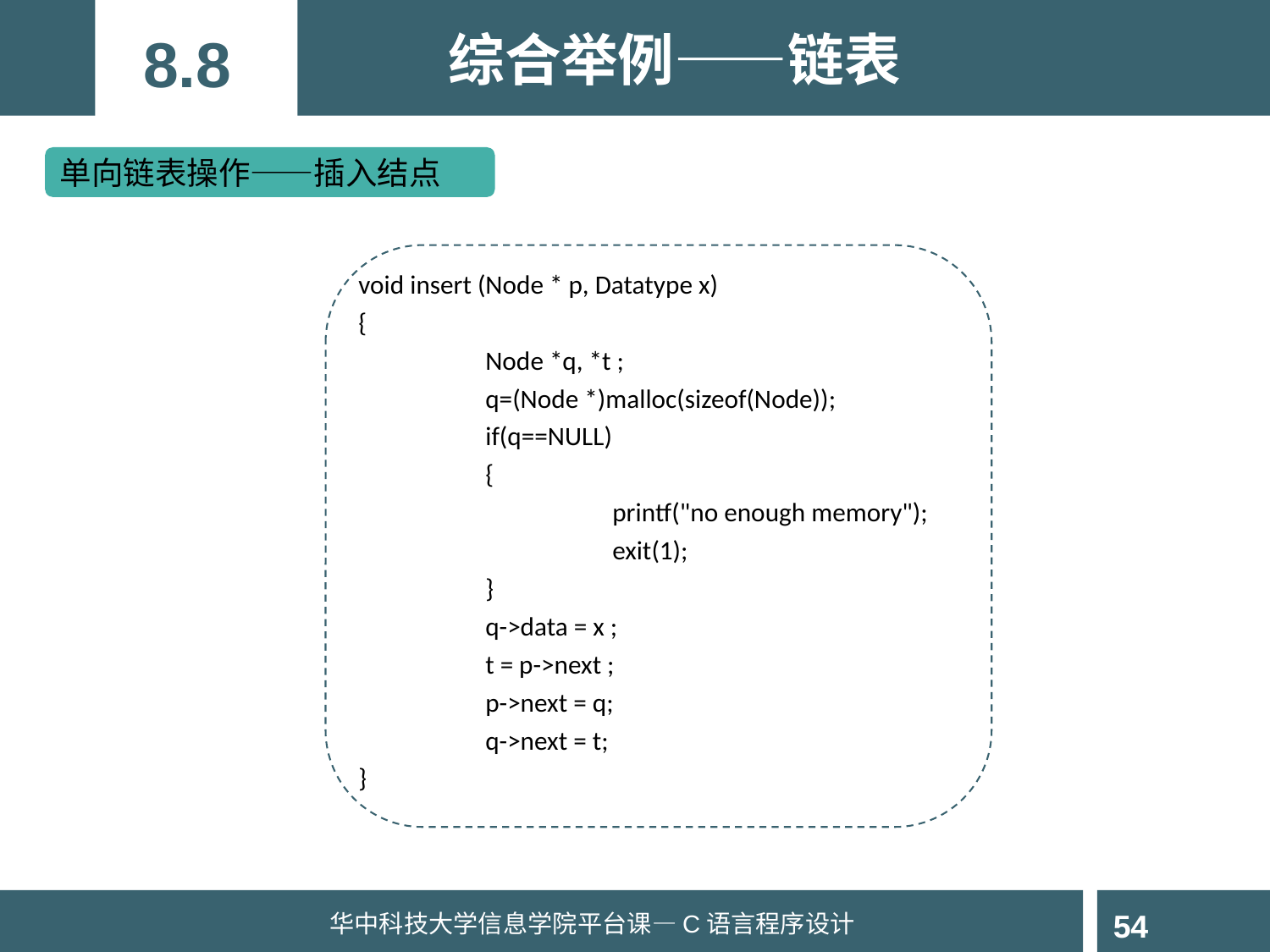

综合举例——链表
8.8
单向链表操作——插入结点

void insert (Node * p, Datatype x)
{
	Node *q, *t ;
	q=(Node *)malloc(sizeof(Node));
	if(q==NULL)
	{
		printf("no enough memory");
		exit(1);
	}
	q->data = x ;
	t = p->next ;
	p->next = q;
	q->next = t;
}